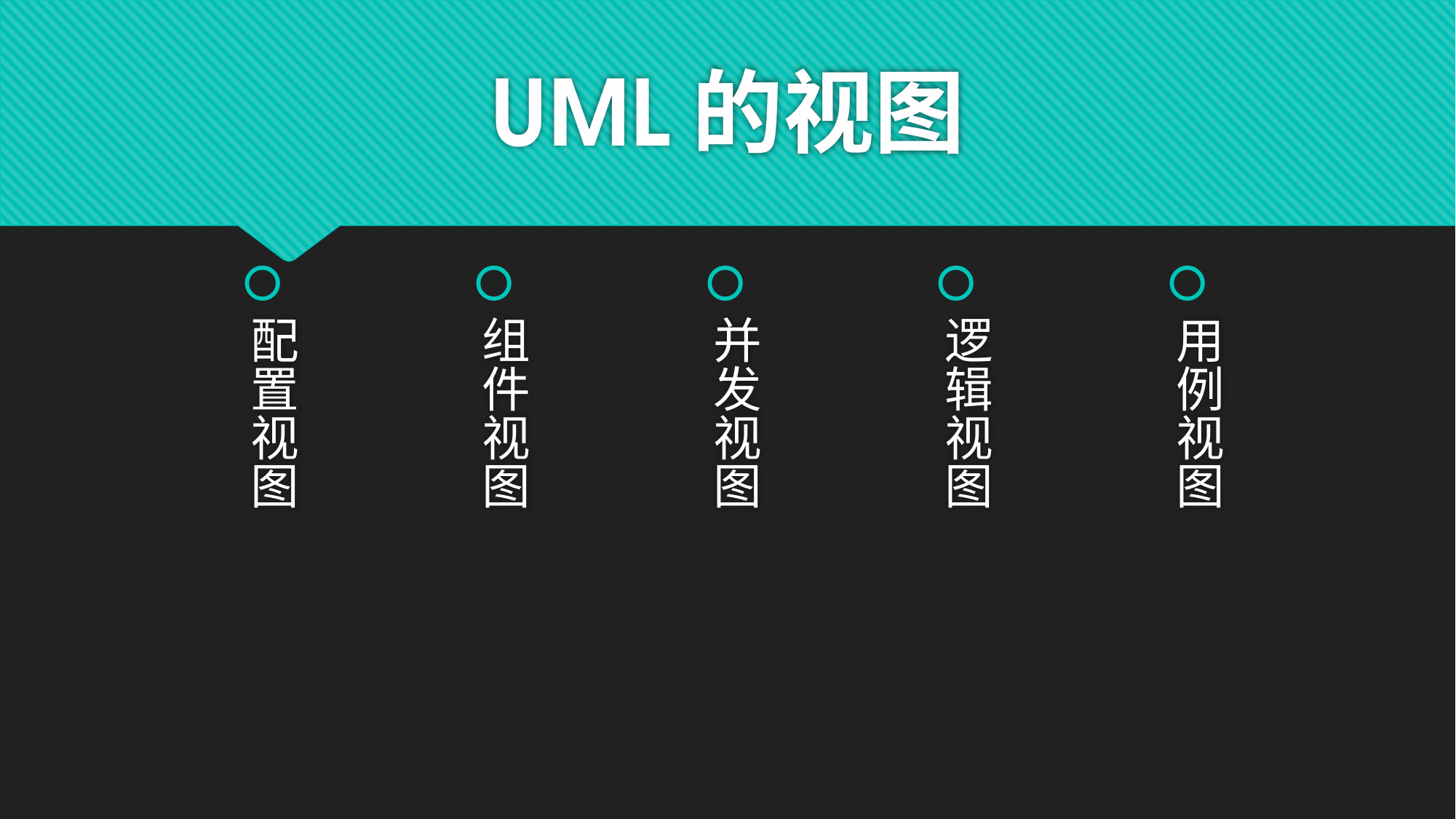

# UML的视图

用例视图

逻辑视图

并发视图

组件视图

配置视图